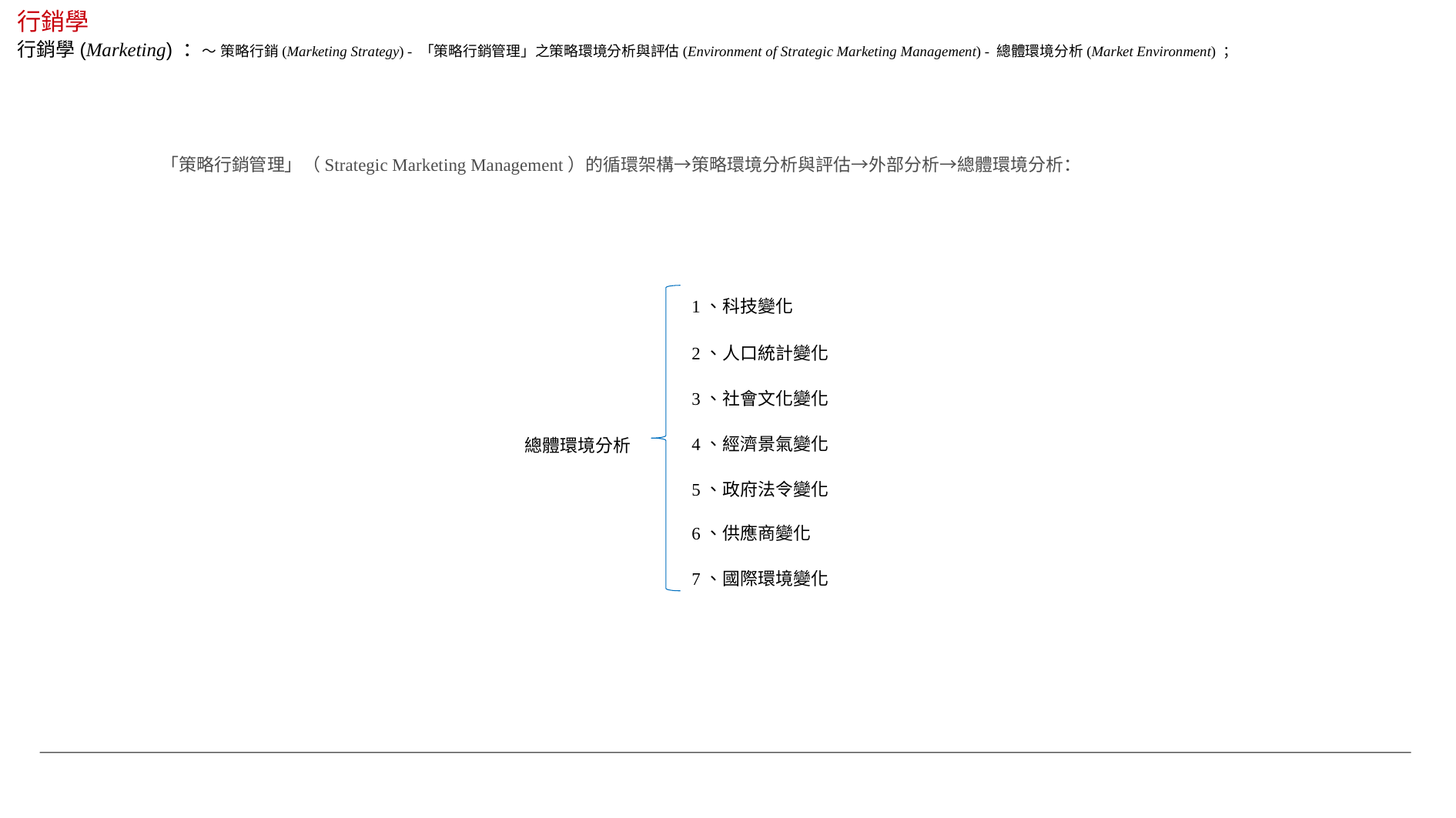

行銷學
行銷學(Marketing) ：～ 策略行銷(Marketing Strategy) - 「策略行銷管理」之策略環境分析與評估(Environment of Strategic Marketing Management) - 總體環境分析(Market Environment) ；
「策略行銷管理」（Strategic Marketing Management）的循環架構→策略環境分析與評估→外部分析→總體環境分析：
1、科技變化

2、人口統計變化
3、社會文化變化
4、經濟景氣變化
總體環境分析
5、政府法令變化
6、供應商變化
7、國際環境變化